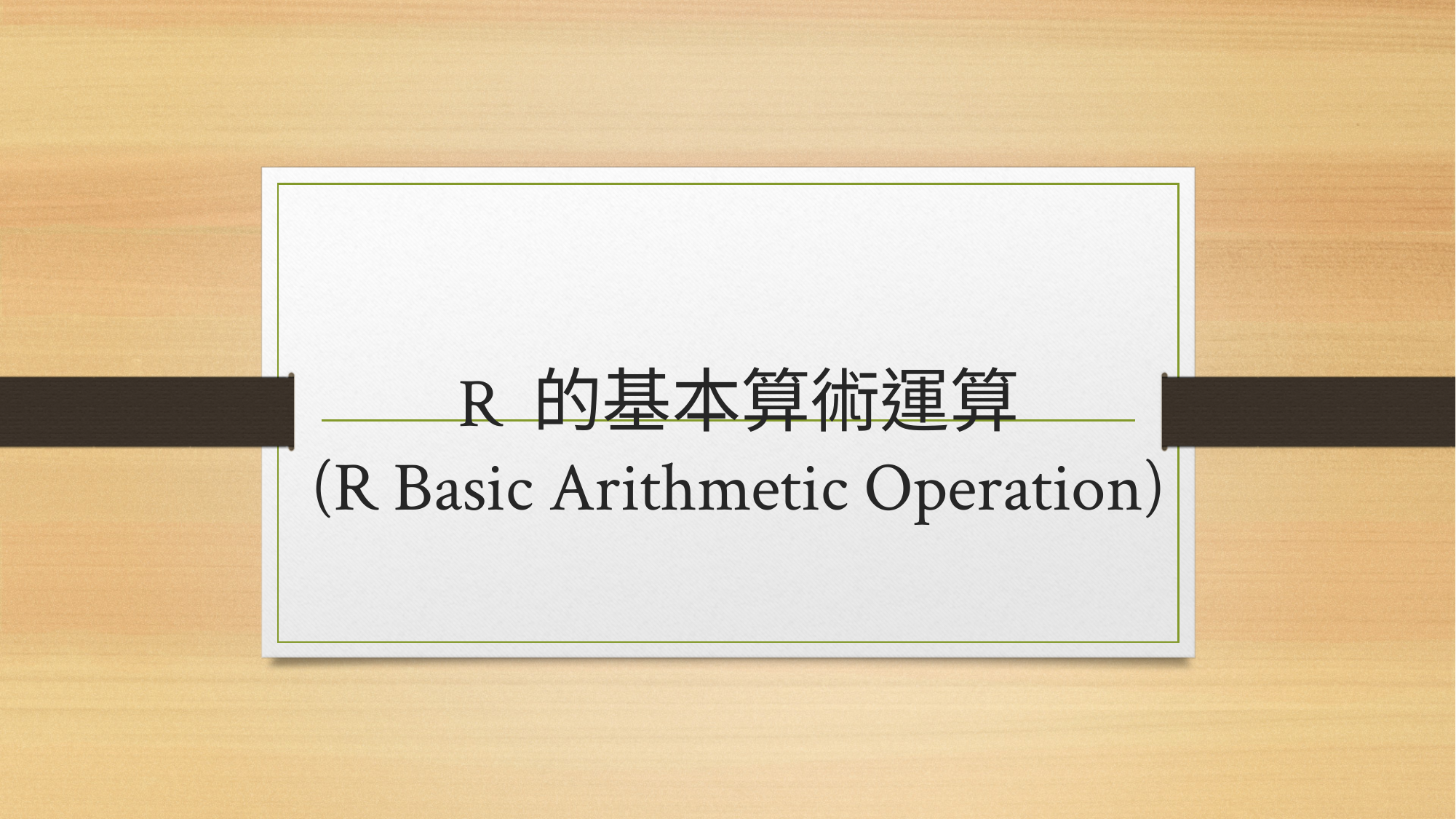

# R 的基本算術運算 (R Basic Arithmetic Operation)